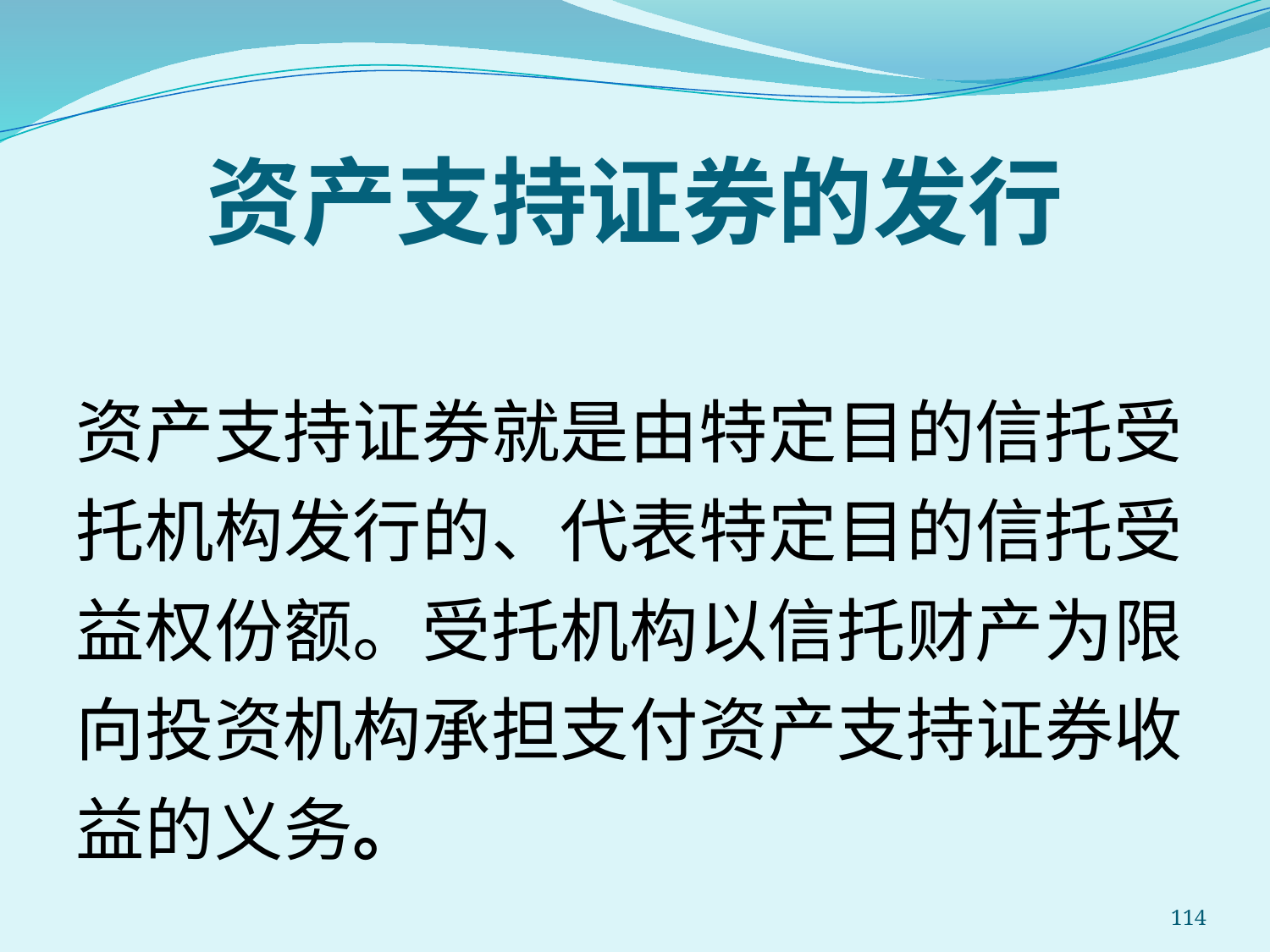

# 资产支持证券的发行

资产支持证券就是由特定目的信托受托机构发行的、代表特定目的信托受益权份额。受托机构以信托财产为限向投资机构承担支付资产支持证券收益的义务。

114